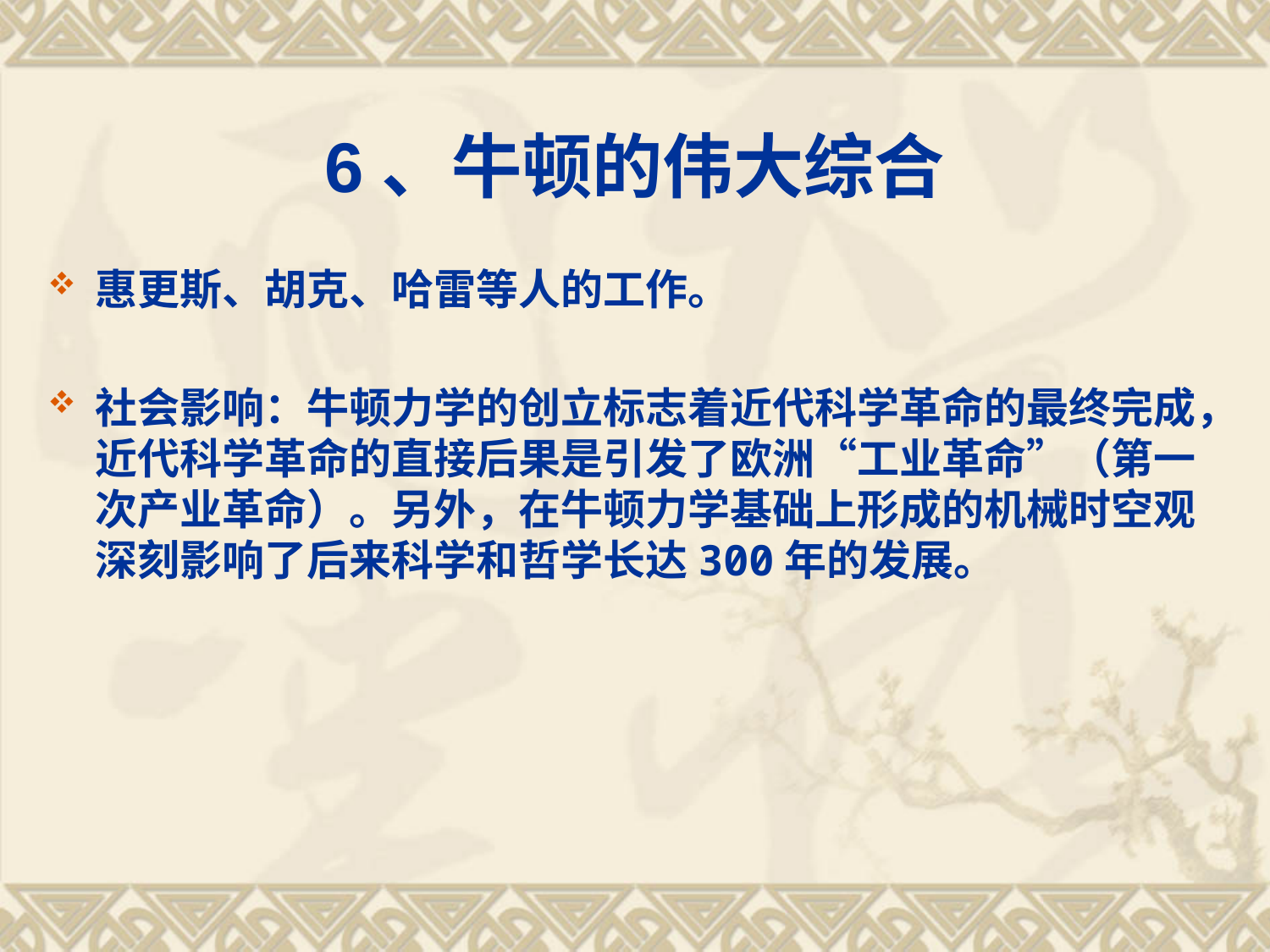

# 6、牛顿的伟大综合
惠更斯、胡克、哈雷等人的工作。

社会影响：牛顿力学的创立标志着近代科学革命的最终完成，近代科学革命的直接后果是引发了欧洲“工业革命”（第一次产业革命）。另外，在牛顿力学基础上形成的机械时空观深刻影响了后来科学和哲学长达300年的发展。